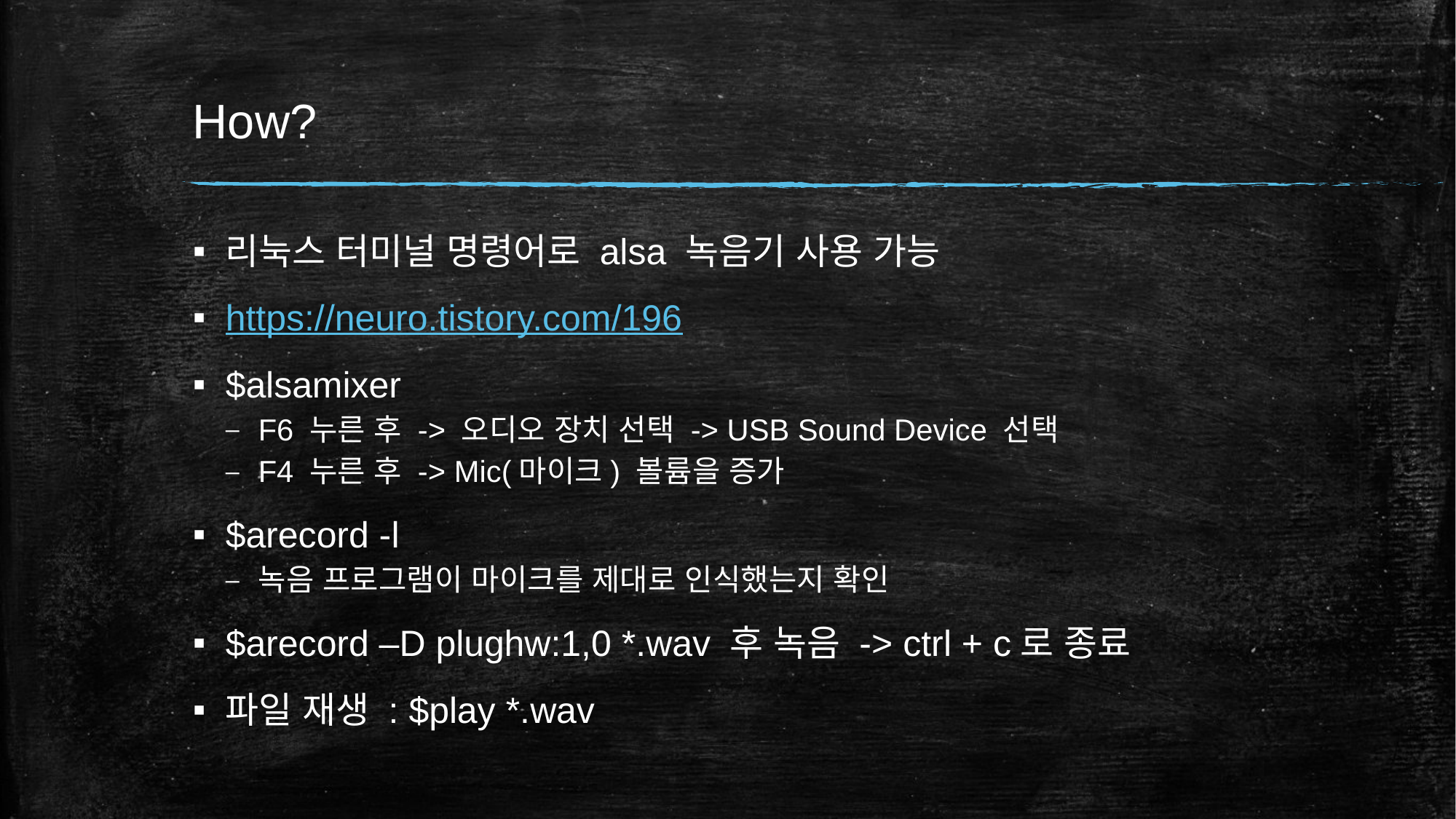

# How?
리눅스 터미널 명령어로 alsa 녹음기 사용 가능
https://neuro.tistory.com/196
$alsamixer
F6 누른 후 -> 오디오 장치 선택 -> USB Sound Device 선택
F4 누른 후 -> Mic(마이크) 볼륨을 증가
$arecord -l
녹음 프로그램이 마이크를 제대로 인식했는지 확인
$arecord –D plughw:1,0 *.wav 후 녹음 -> ctrl + c로 종료
파일 재생 : $play *.wav